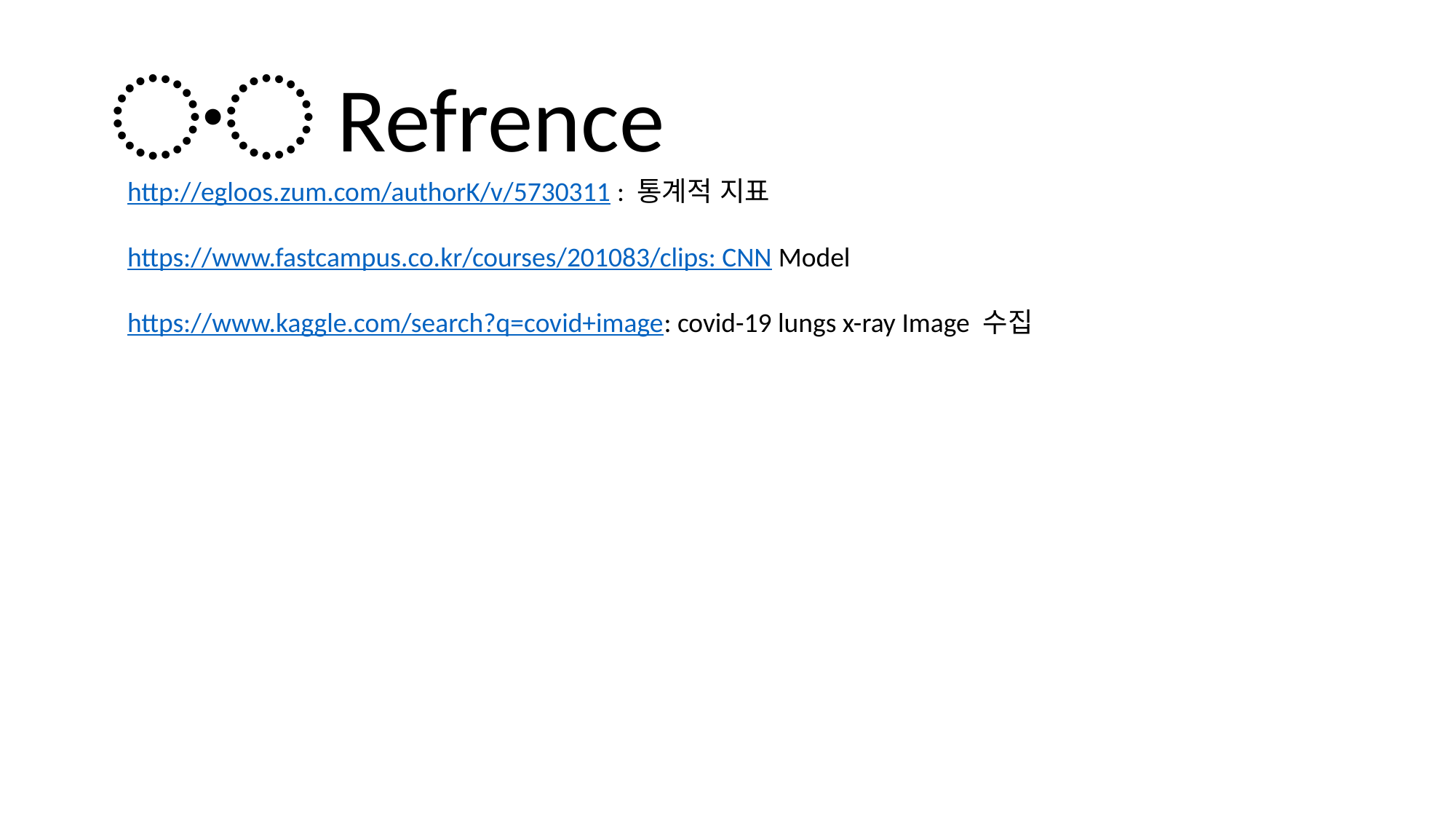

# 〮Refrence
http://egloos.zum.com/authorK/v/5730311 : 통계적 지표

https://www.fastcampus.co.kr/courses/201083/clips: CNN Model

https://www.kaggle.com/search?q=covid+image: covid-19 lungs x-ray Image 수집